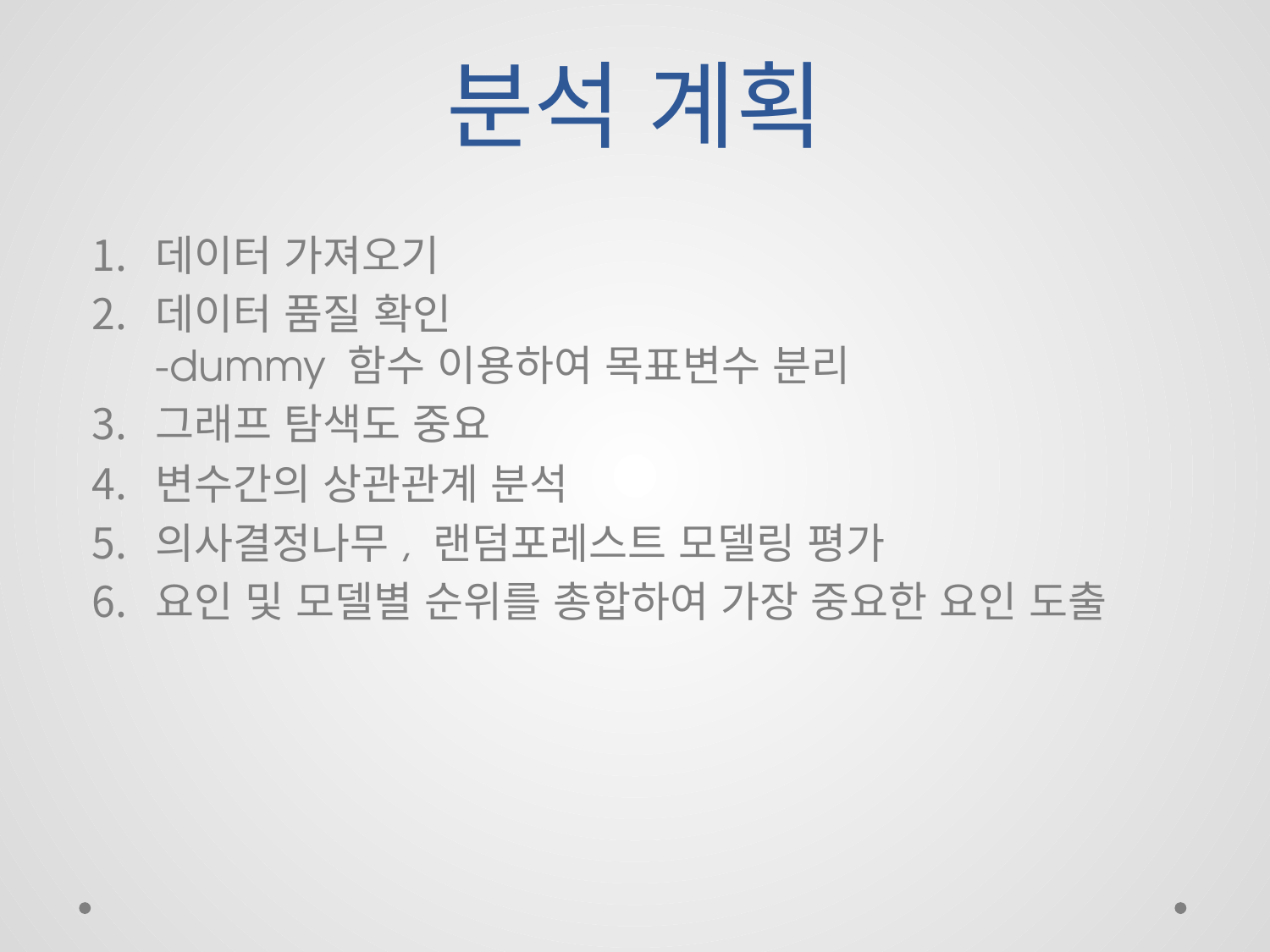

# 분석 계획
데이터 가져오기
데이터 품질 확인
-dummy 함수 이용하여 목표변수 분리
그래프 탐색도 중요
변수간의 상관관계 분석
의사결정나무, 랜덤포레스트 모델링 평가
요인 및 모델별 순위를 총합하여 가장 중요한 요인 도출